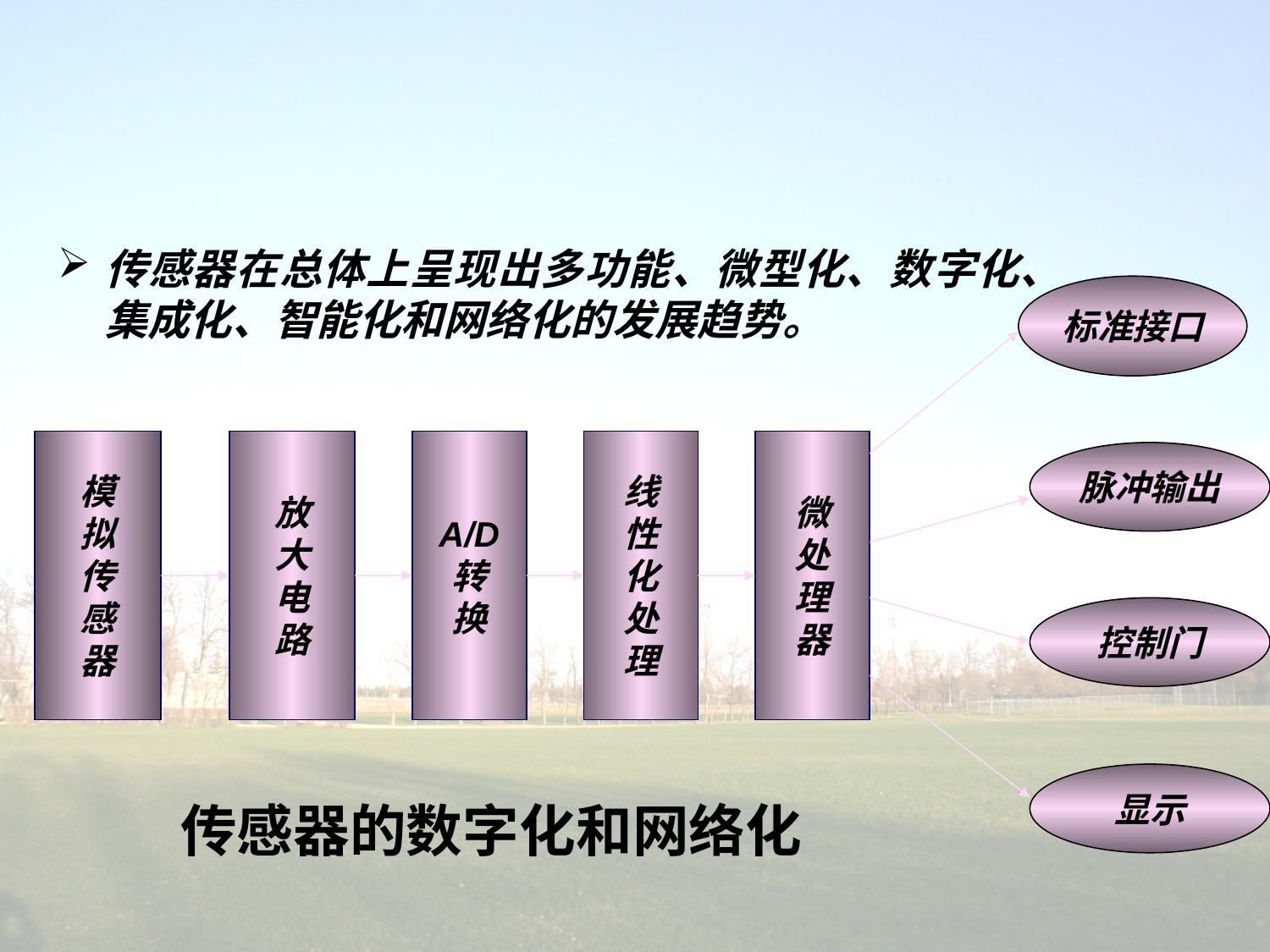

传感器在总体上呈现出多功能、微型化、数字化、集成化、智能化和网络化的发展趋势。
标准接口

模
拟
传
感
器
放
大
电
路
A/D
转
换
线
性
化
处
理
微
处
理
器
脉冲输出

控制门

显示
# 传感器的数字化和网络化